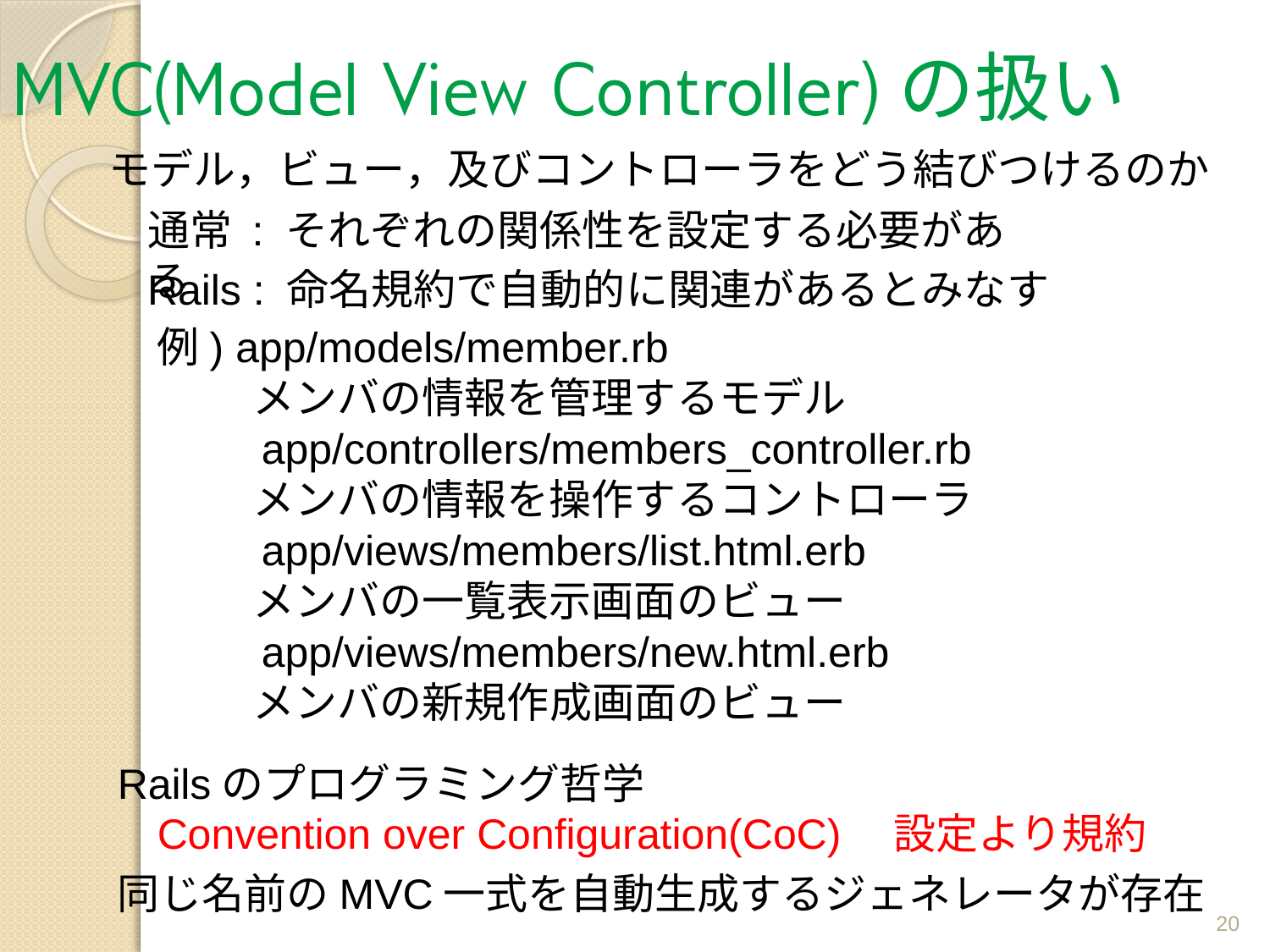

# MVC(Model View Controller)の扱い
モデル，ビュー，及びコントローラをどう結びつけるのか

通常 : それぞれの関係性を設定する必要がある
Rails : 命名規約で自動的に関連があるとみなす
例) app/models/member.rb
         メンバの情報を管理するモデル
　　 app/controllers/members_controller.rb
         メンバの情報を操作するコントローラ
　　 app/views/members/list.html.erb
         メンバの一覧表示画面のビュー
　　 app/views/members/new.html.erb
         メンバの新規作成画面のビュー
Railsのプログラミング哲学
Convention over Configuration(CoC)　設定より規約
同じ名前のMVC一式を自動生成するジェネレータが存在
20